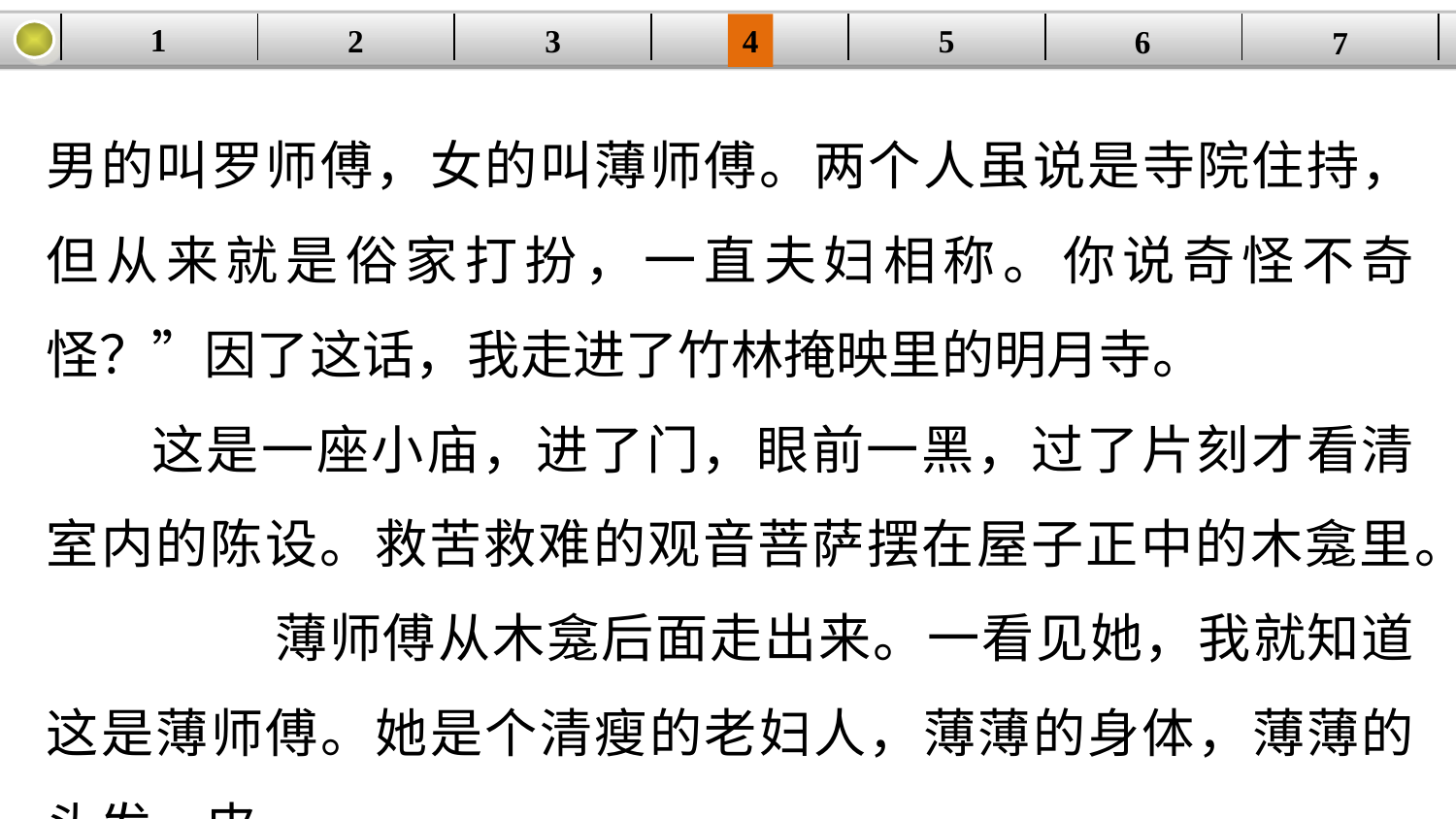

1
5
3
2
|  |  |  |  |  |  |  |
| --- | --- | --- | --- | --- | --- | --- |
4
6
7

男的叫罗师傅，女的叫薄师傅。两个人虽说是寺院住持，但从来就是俗家打扮，一直夫妇相称。你说奇怪不奇怪？”因了这话，我走进了竹林掩映里的明月寺。
这是一座小庙，进了门，眼前一黑，过了片刻才看清室内的陈设。救苦救难的观音菩萨摆在屋子正中的木龛里。
        薄师傅从木龛后面走出来。一看见她，我就知道这是薄师傅。她是个清瘦的老妇人，薄薄的身体，薄薄的头发，皮